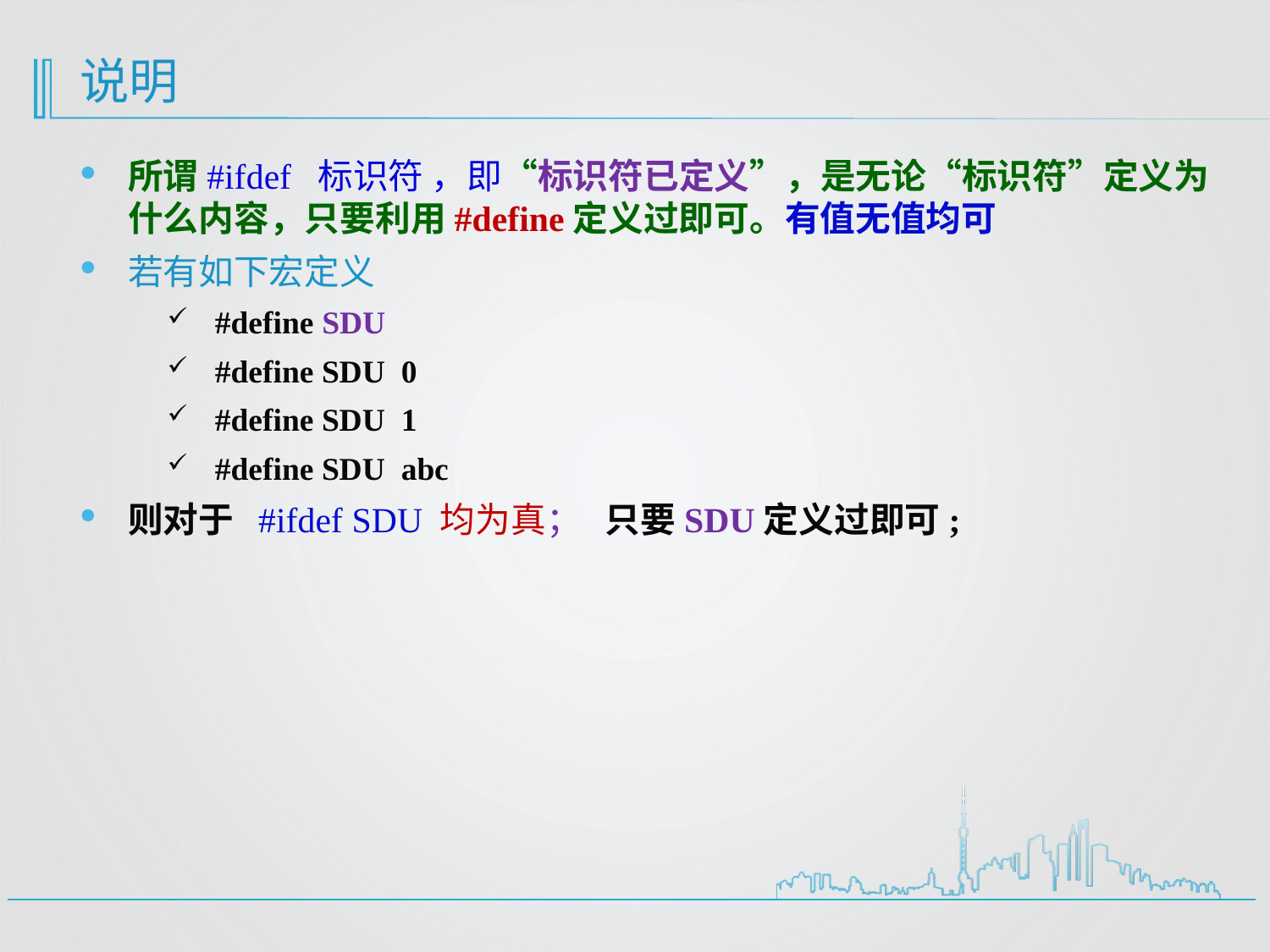

# 说明
所谓#ifdef  标识符 ，即“标识符已定义”，是无论“标识符”定义为什么内容，只要利用#define定义过即可。有值无值均可
若有如下宏定义
#define SDU
#define SDU  0
#define SDU  1
#define SDU  abc
则对于  #ifdef SDU 均为真；   只要SDU定义过即可;